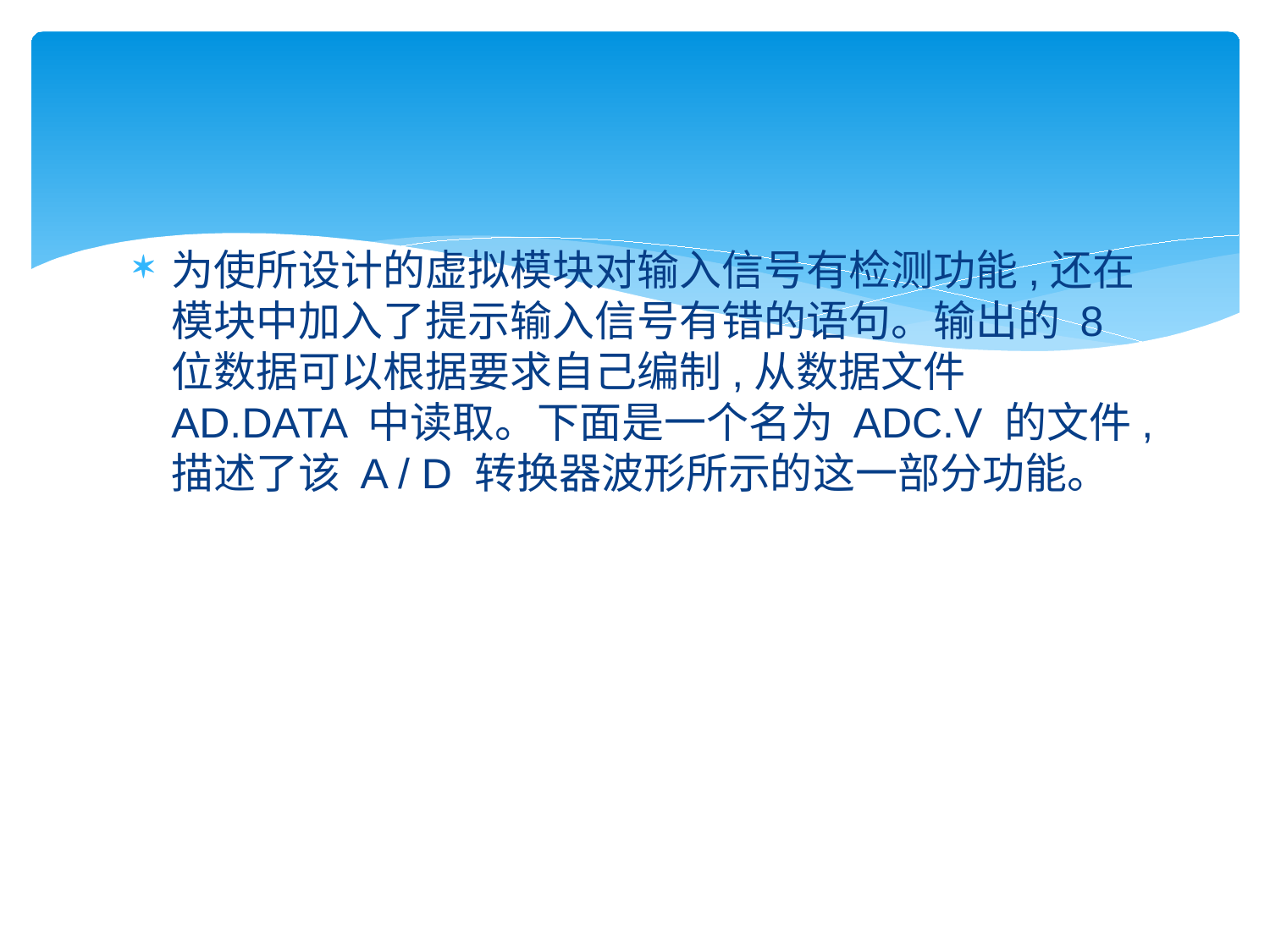

#
为使所设计的虚拟模块对输入信号有检测功能,还在模块中加入了提示输入信号有错的语句。输出的 8 位数据可以根据要求自己编制,从数据文件 AD.DATA 中读取。下面是一个名为 ADC.V 的文件,描述了该 A / D 转换器波形所示的这一部分功能。